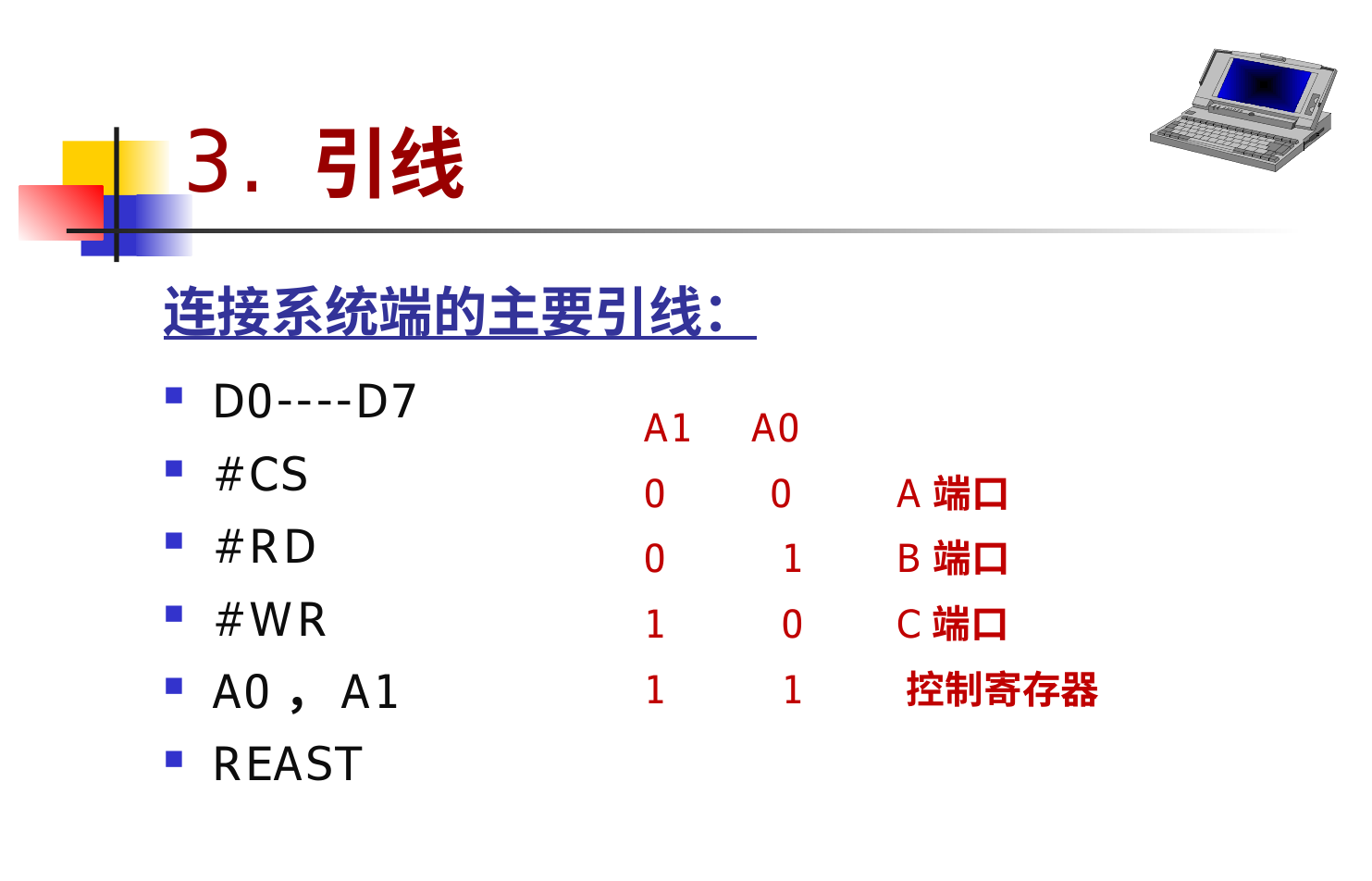

# 3. 引线
连接系统端的主要引线：
D0----D7
#CS
#RD
#WR
A0，A1
REAST
A1     A0
0         0         A端口
0          1        B端口
1          0        C端口
1          1        控制寄存器
52